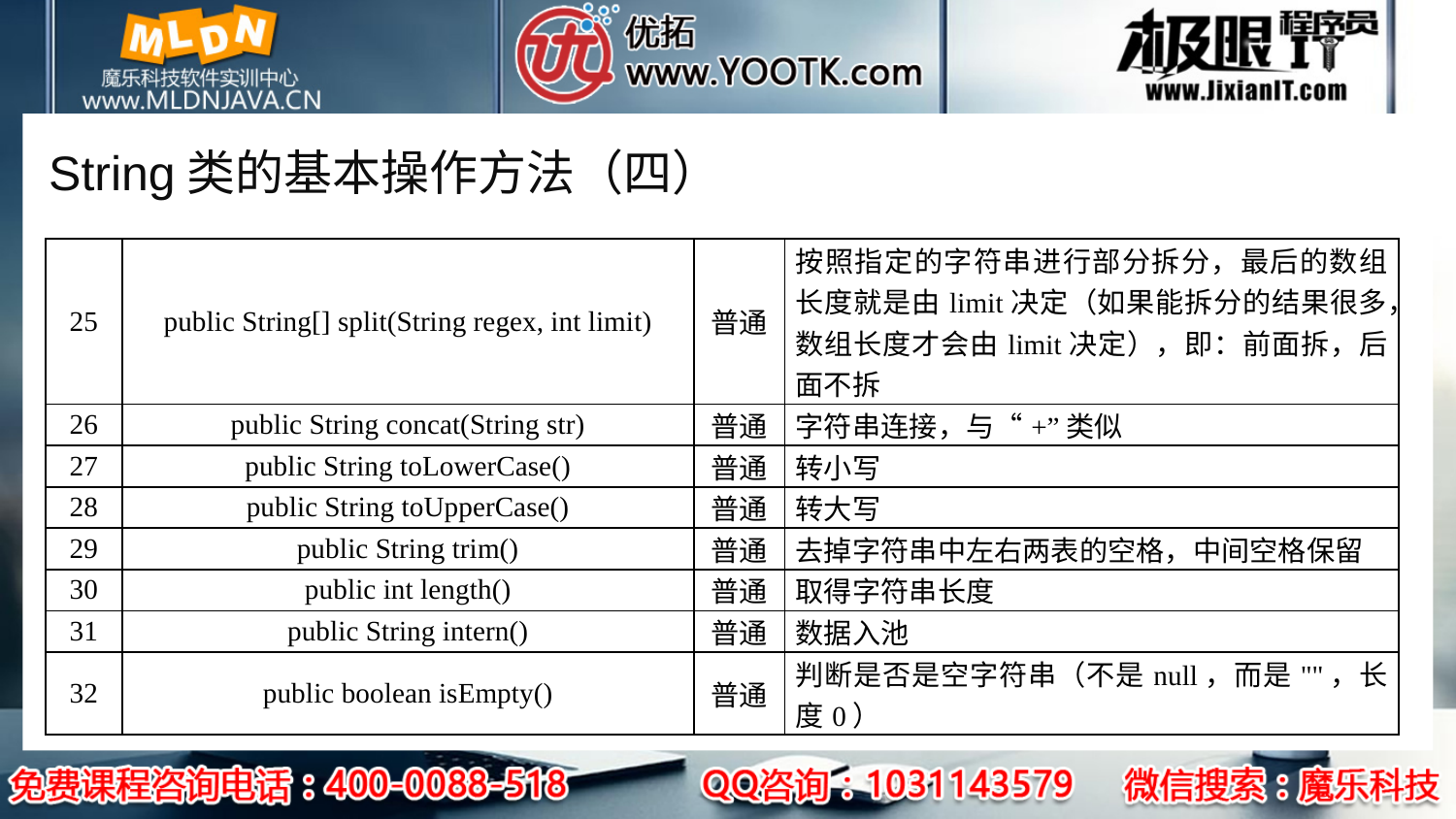

# String类的基本操作方法（四）
| 25 | public String[] split(String regex, int limit) | 普通 | 按照指定的字符串进行部分拆分，最后的数组长度就是由limit决定（如果能拆分的结果很多，数组长度才会由limit决定），即：前面拆，后面不拆 |
| --- | --- | --- | --- |
| 26 | public String concat(String str) | 普通 | 字符串连接，与“+”类似 |
| 27 | public String toLowerCase() | 普通 | 转小写 |
| 28 | public String toUpperCase() | 普通 | 转大写 |
| 29 | public String trim() | 普通 | 去掉字符串中左右两表的空格，中间空格保留 |
| 30 | public int length() | 普通 | 取得字符串长度 |
| 31 | public String intern() | 普通 | 数据入池 |
| 32 | public boolean isEmpty() | 普通 | 判断是否是空字符串（不是null，而是""，长度0） |